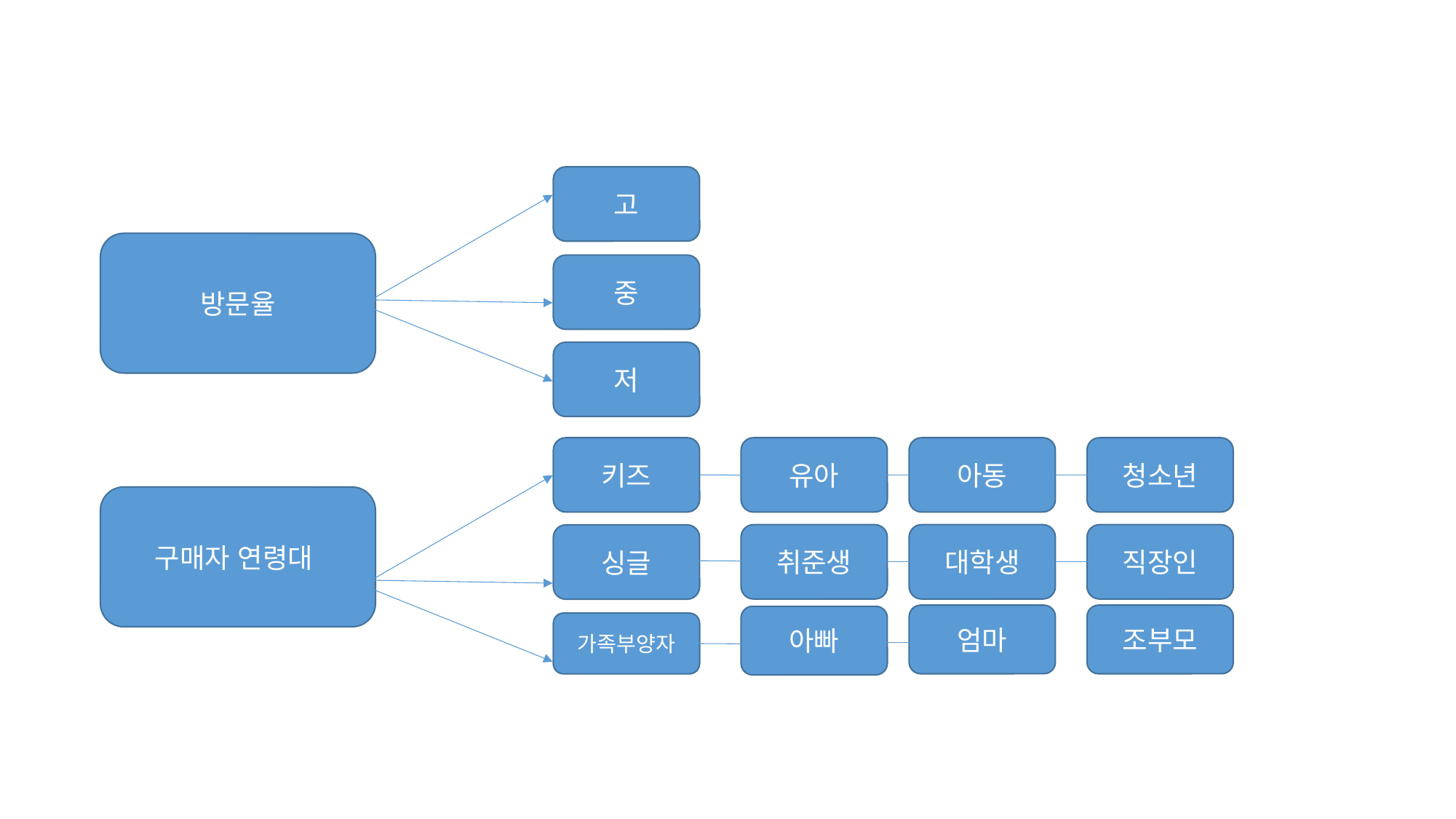

고
방문율
중
저
키즈
유아
아동
청소년
구매자 연령대
취준생
대학생
직장인
싱글
엄마
조부모
아빠
가족부양자